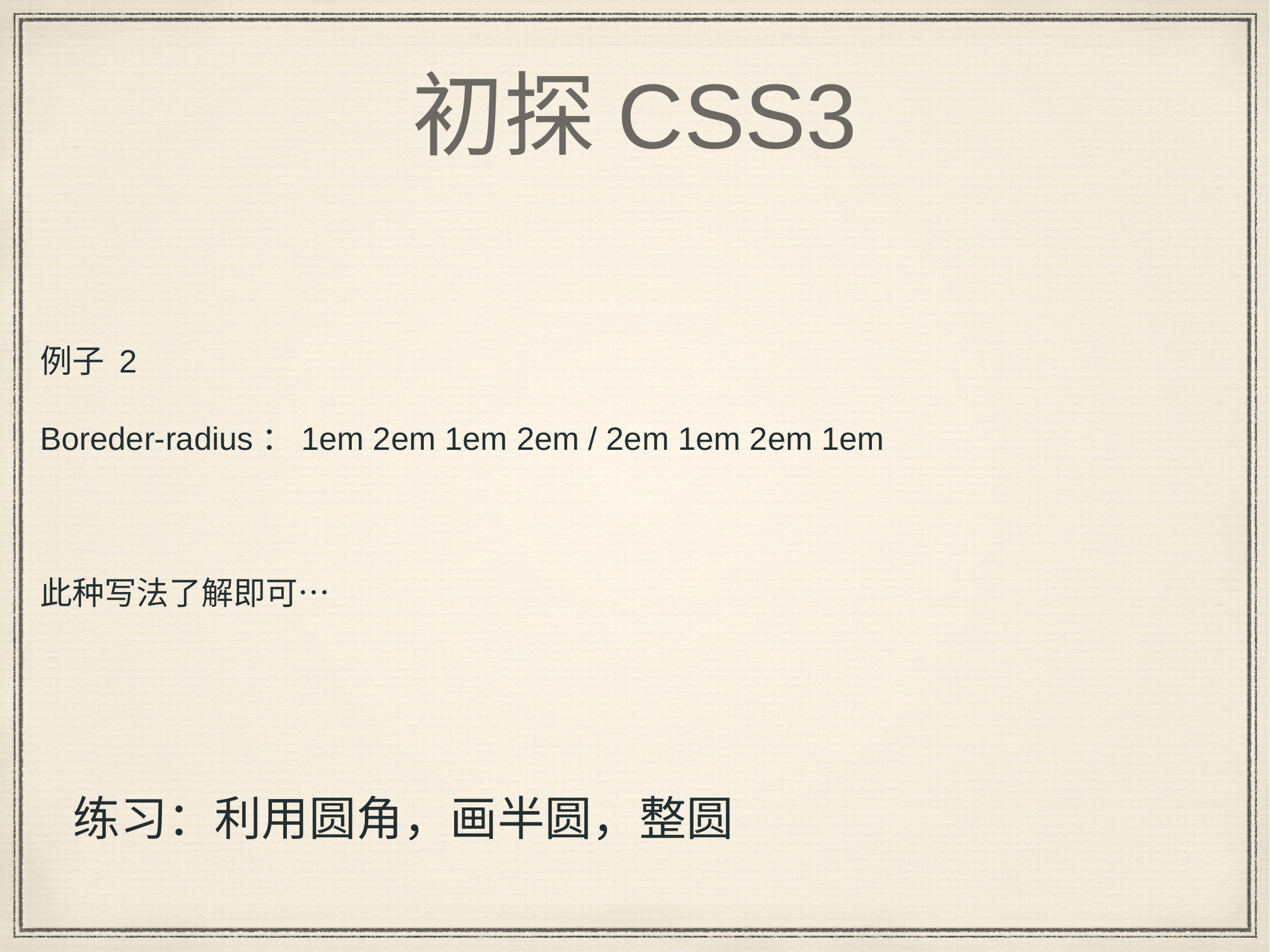

# 初探CSS3
例子 2

Boreder-radius：1em 2em 1em 2em / 2em 1em 2em 1em

此种写法了解即可…
练习：利用圆角，画半圆，整圆